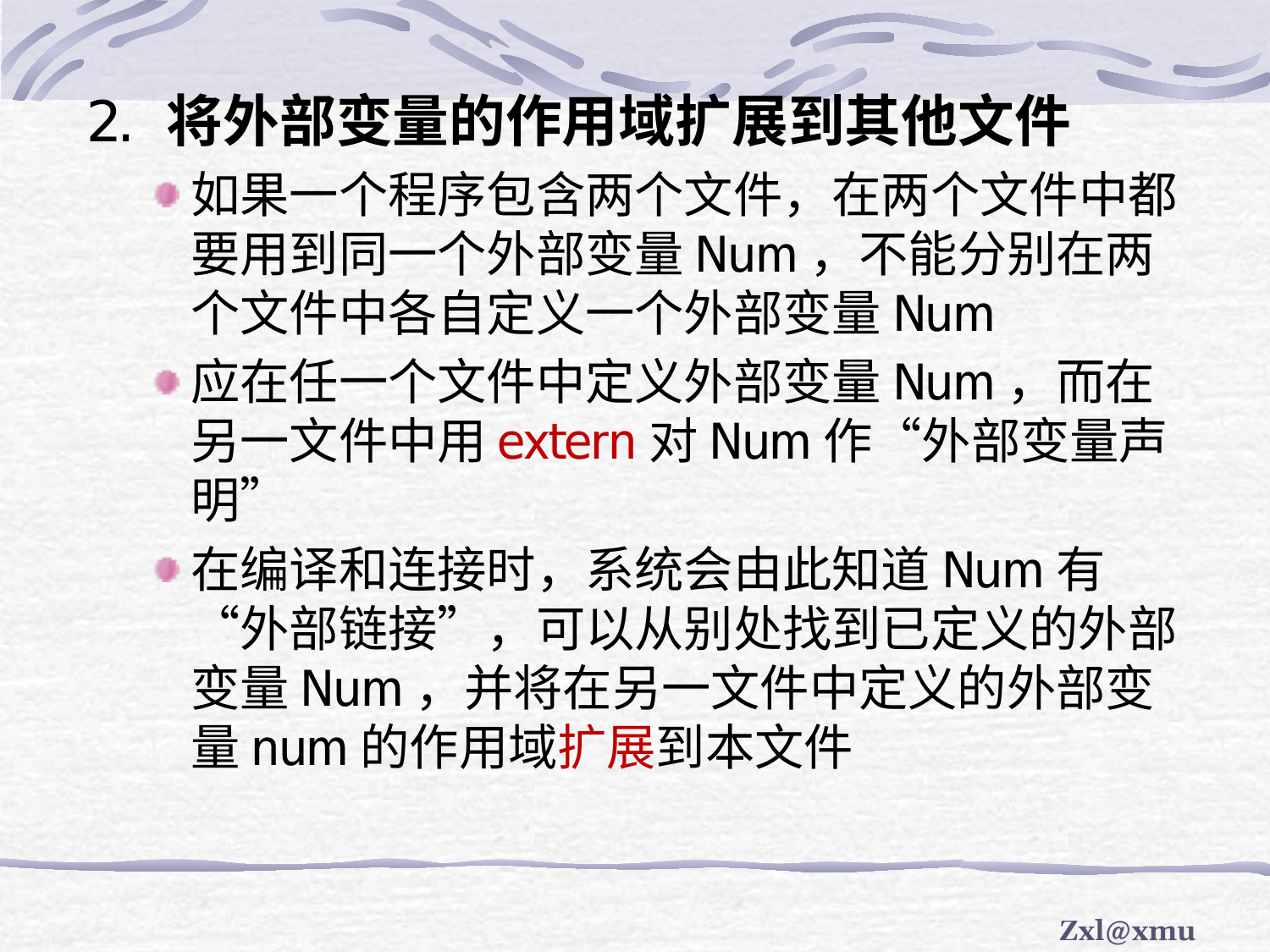

2. 将外部变量的作用域扩展到其他文件
如果一个程序包含两个文件，在两个文件中都要用到同一个外部变量Num，不能分别在两个文件中各自定义一个外部变量Num
应在任一个文件中定义外部变量Num，而在另一文件中用extern对Num作“外部变量声明”
在编译和连接时，系统会由此知道Num有“外部链接”，可以从别处找到已定义的外部变量Num，并将在另一文件中定义的外部变量num的作用域扩展到本文件